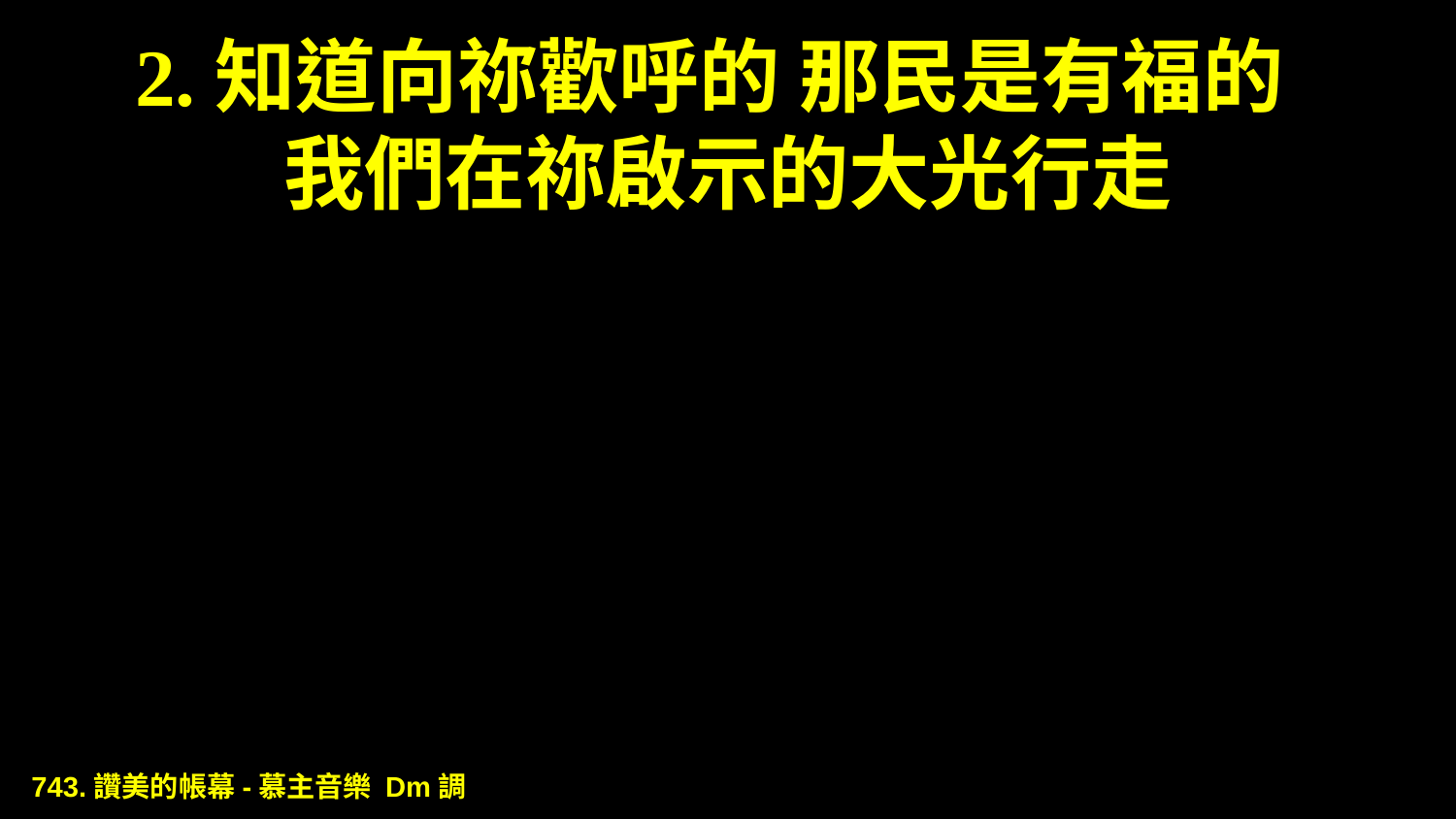

# 2.知道向祢歡呼的 那民是有福的 我們在祢啟示的大光行走
743.讚美的帳幕-慕主音樂 Dm調